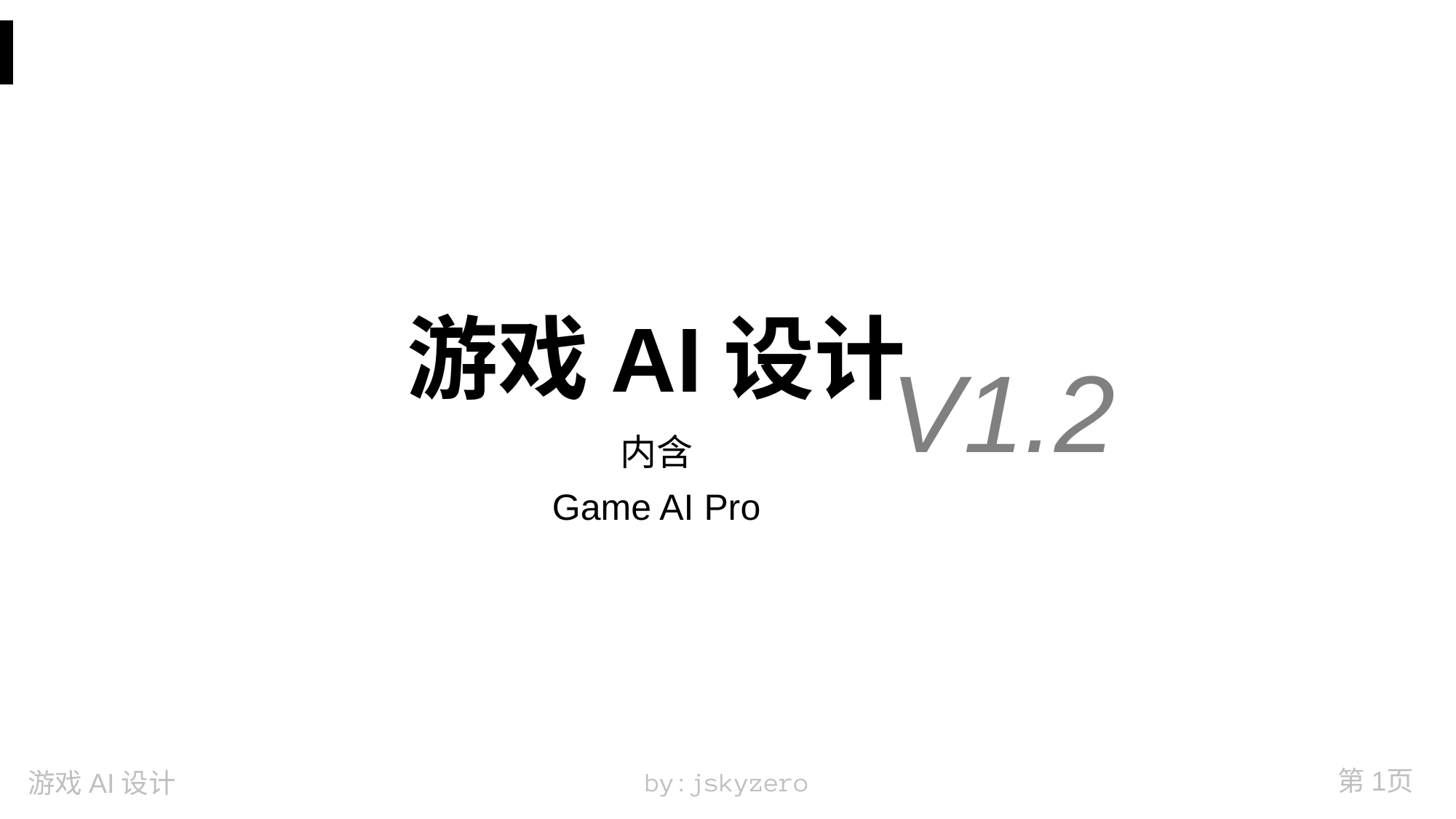

# 游戏AI设计
V1.2
内含
Game AI Pro